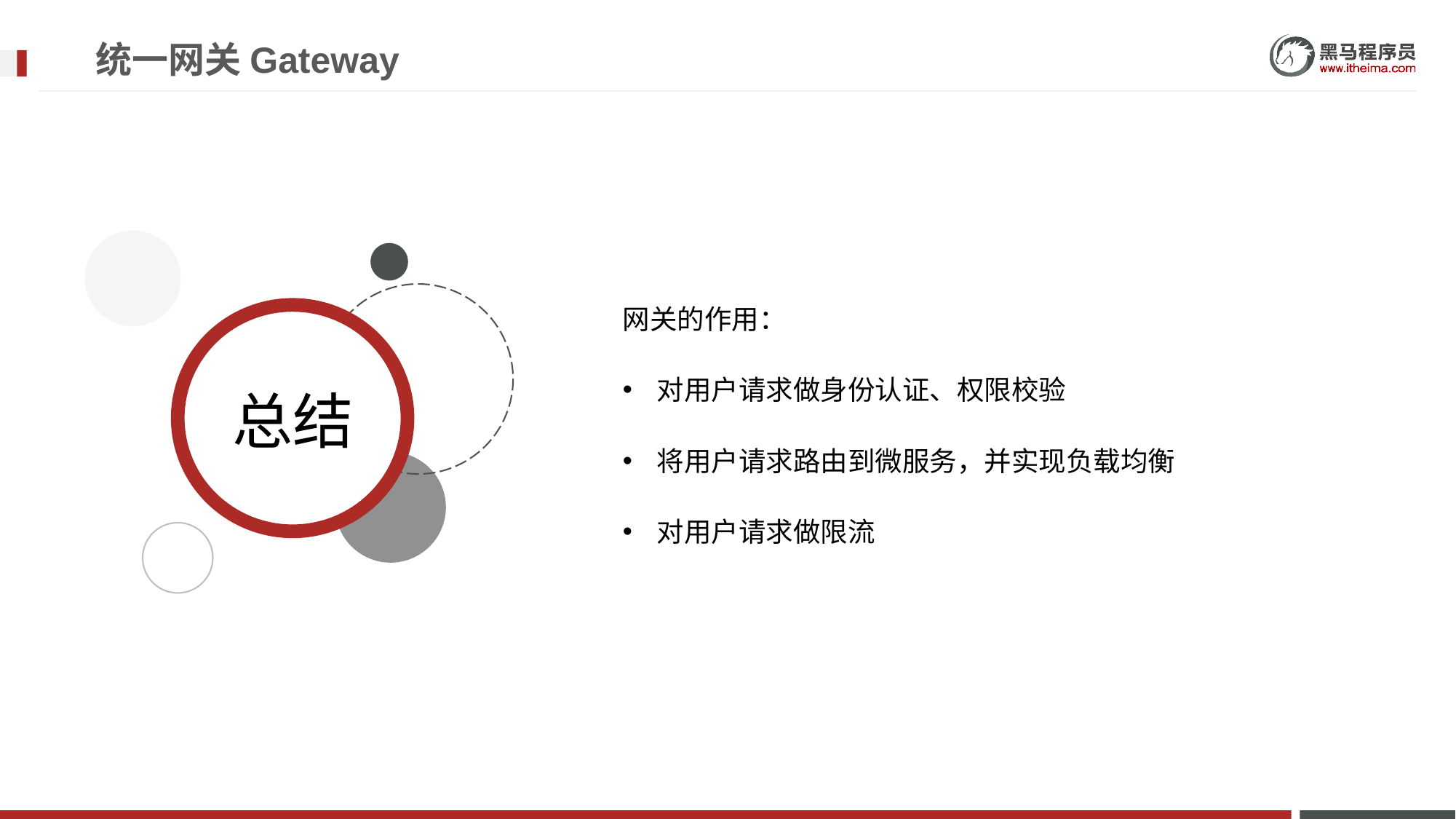

# 统一网关Gateway
网关的作用：
对用户请求做身份认证、权限校验
将用户请求路由到微服务，并实现负载均衡
对用户请求做限流